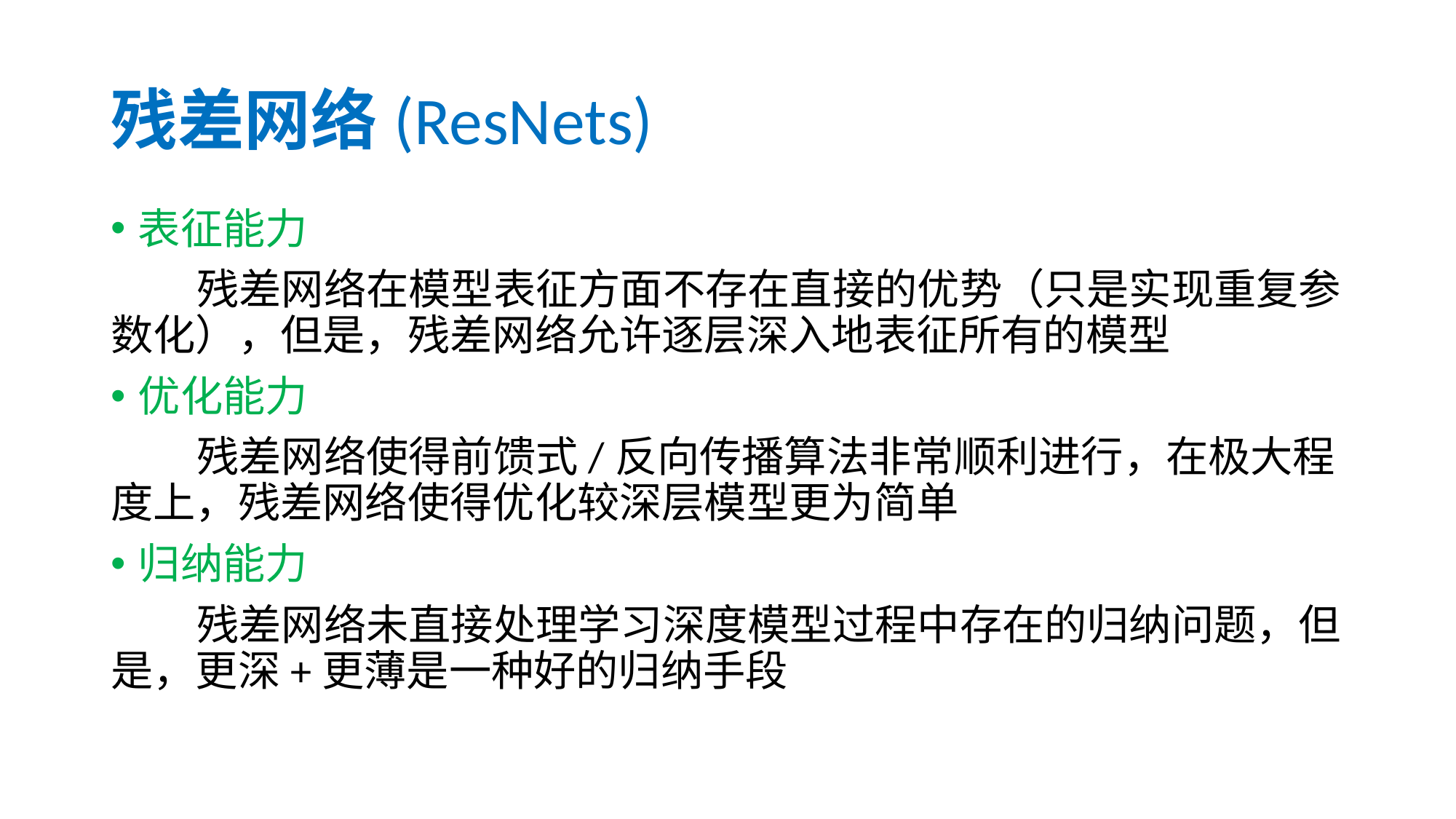

# 残差网络(ResNets)
表征能力
        残差网络在模型表征方面不存在直接的优势（只是实现重复参数化），但是，残差网络允许逐层深入地表征所有的模型
优化能力
        残差网络使得前馈式/反向传播算法非常顺利进行，在极大程度上，残差网络使得优化较深层模型更为简单
归纳能力
        残差网络未直接处理学习深度模型过程中存在的归纳问题，但是，更深+更薄是一种好的归纳手段